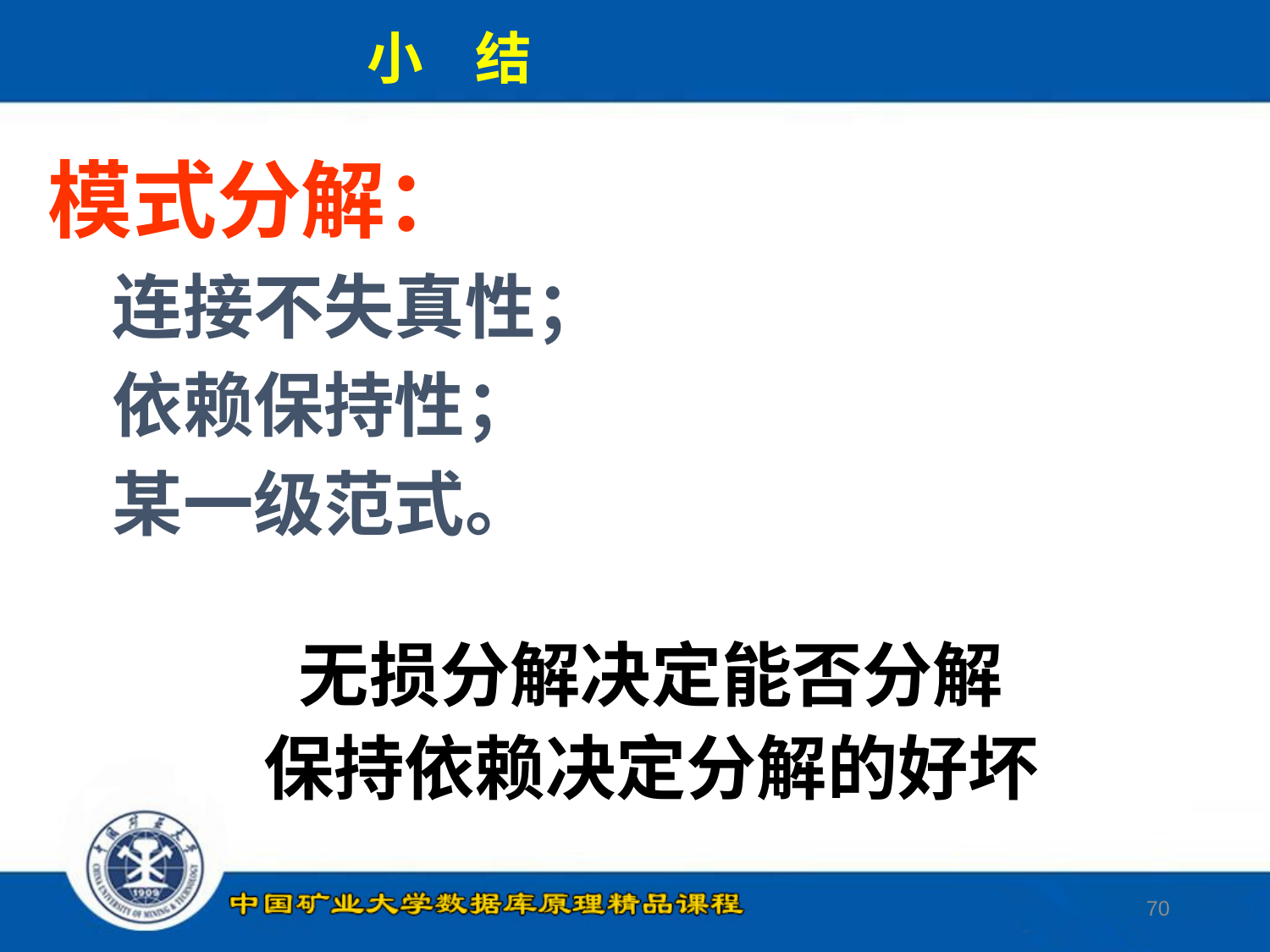

小    结
模式分解：
   连接不失真性；
   依赖保持性；
   某一级范式。
无损分解决定能否分解
保持依赖决定分解的好坏
70